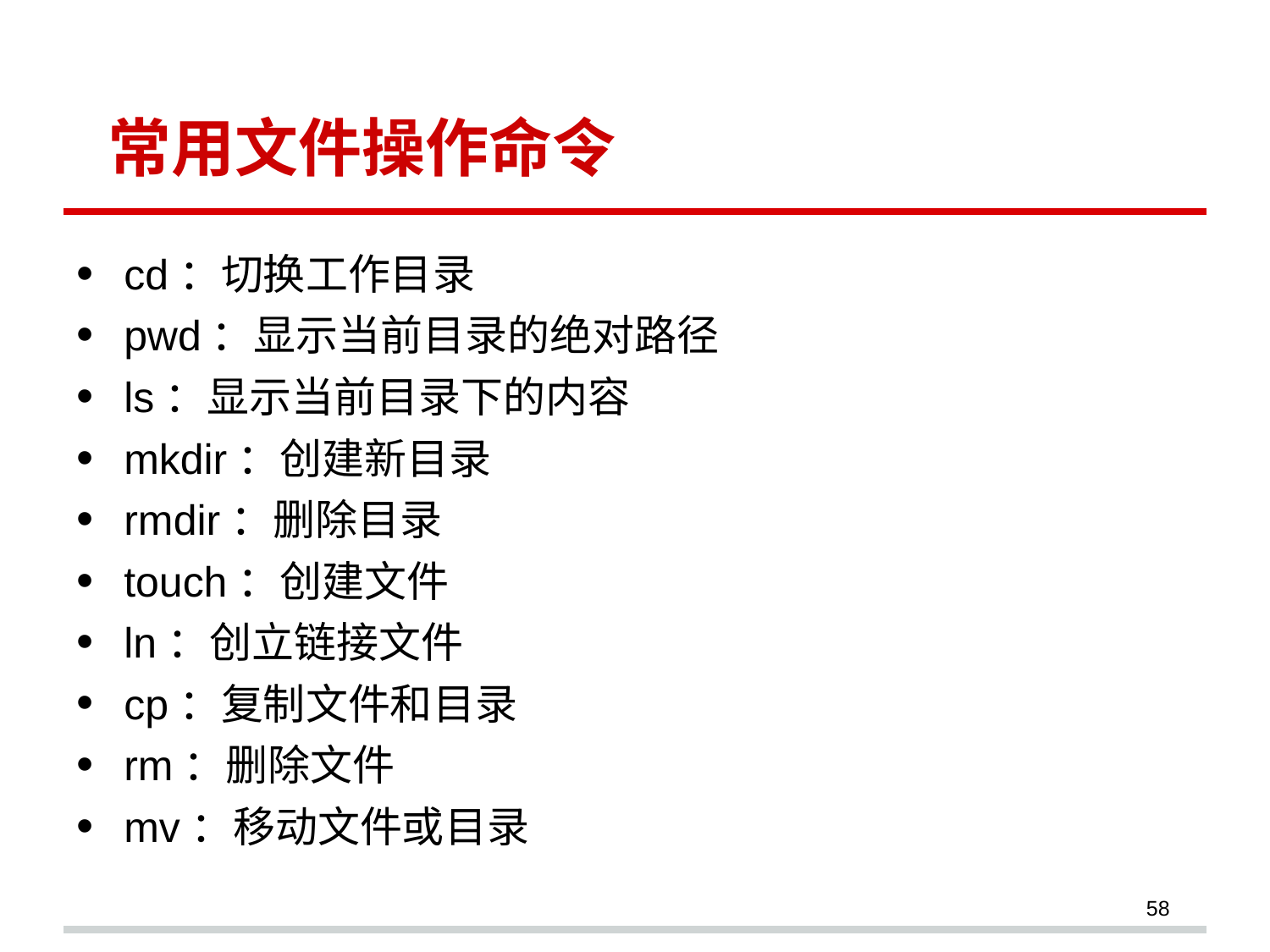

# 常用文件操作命令
cd：切换工作目录
pwd：显示当前目录的绝对路径
ls：显示当前目录下的内容
mkdir：创建新目录
rmdir：删除目录
touch：创建文件
ln：创立链接文件
cp：复制文件和目录
rm：删除文件
mv：移动文件或目录
58